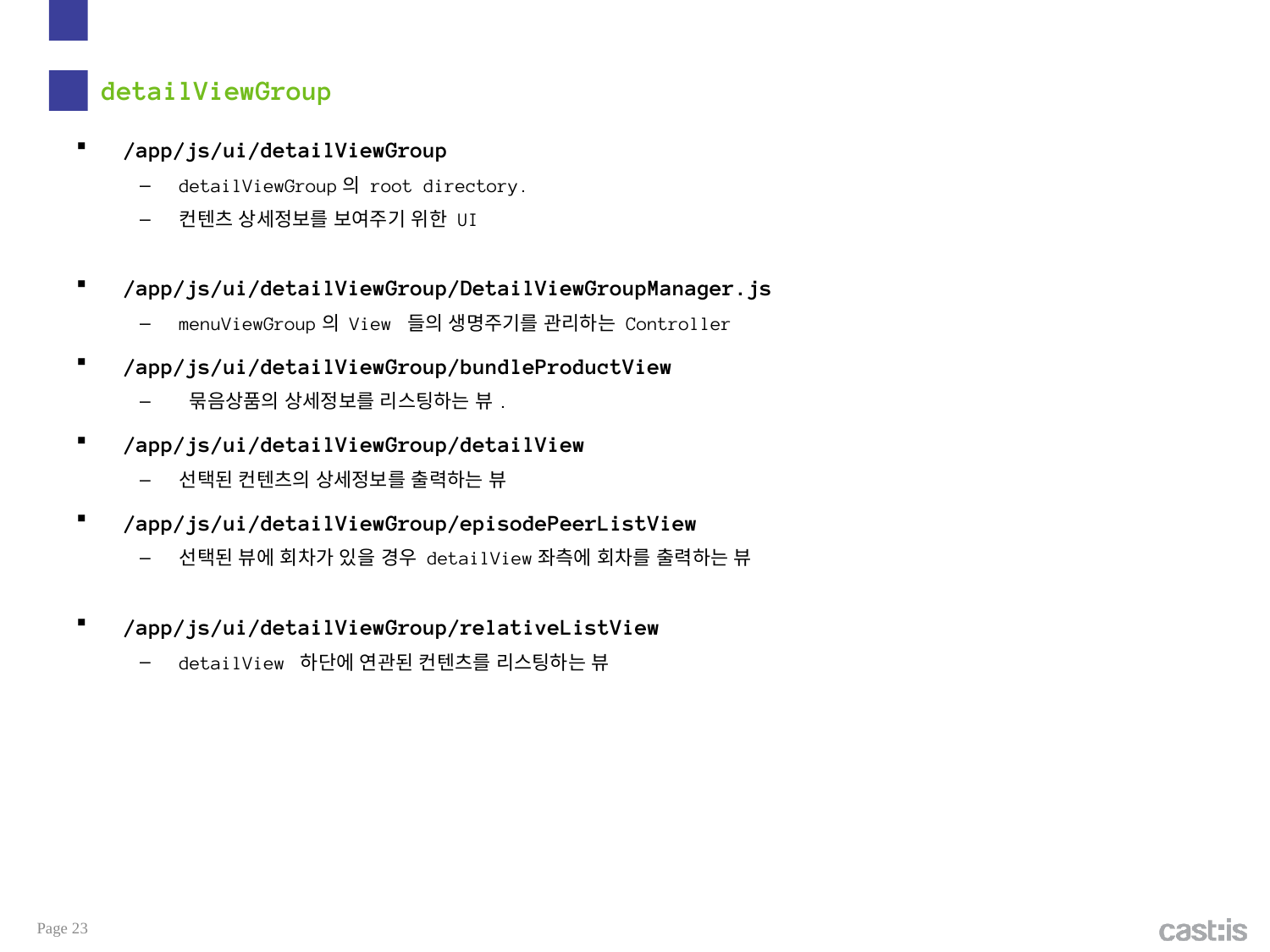

# detailViewGroup
/app/js/ui/detailViewGroup
detailViewGroup의 root directory.
컨텐츠 상세정보를 보여주기 위한 UI

/app/js/ui/detailViewGroup/DetailViewGroupManager.js
menuViewGroup의 View 들의 생명주기를 관리하는 Controller

/app/js/ui/detailViewGroup/bundleProductView
 묶음상품의 상세정보를 리스팅하는 뷰.

/app/js/ui/detailViewGroup/detailView
선택된 컨텐츠의 상세정보를 출력하는 뷰

/app/js/ui/detailViewGroup/episodePeerListView
선택된 뷰에 회차가 있을 경우 detailView좌측에 회차를 출력하는 뷰

/app/js/ui/detailViewGroup/relativeListView
detailView 하단에 연관된 컨텐츠를 리스팅하는 뷰

Page 23